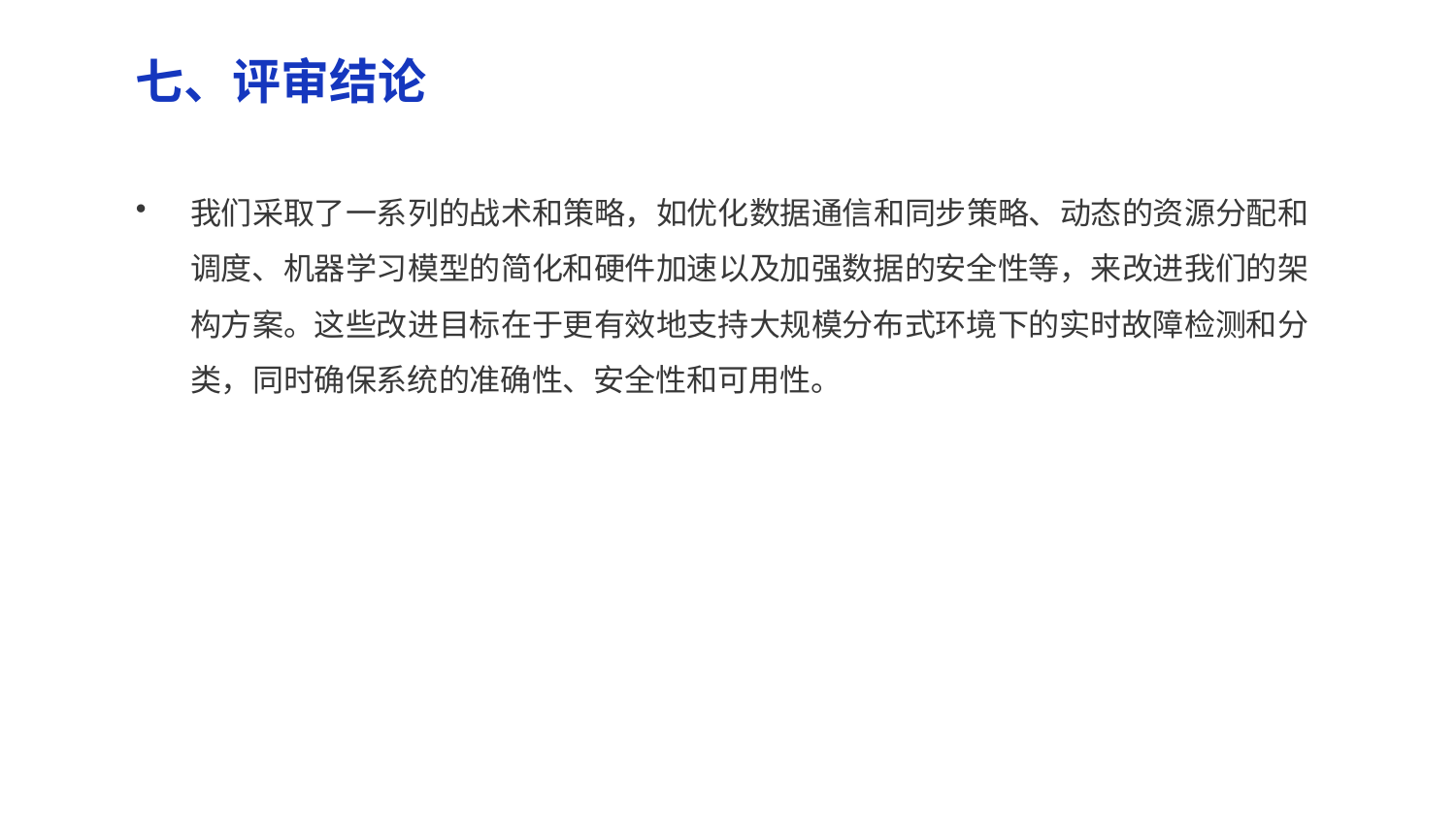

七、评审结论
我们采取了一系列的战术和策略，如优化数据通信和同步策略、动态的资源分配和调度、机器学习模型的简化和硬件加速以及加强数据的安全性等，来改进我们的架构方案。这些改进目标在于更有效地支持大规模分布式环境下的实时故障检测和分类，同时确保系统的准确性、安全性和可用性。